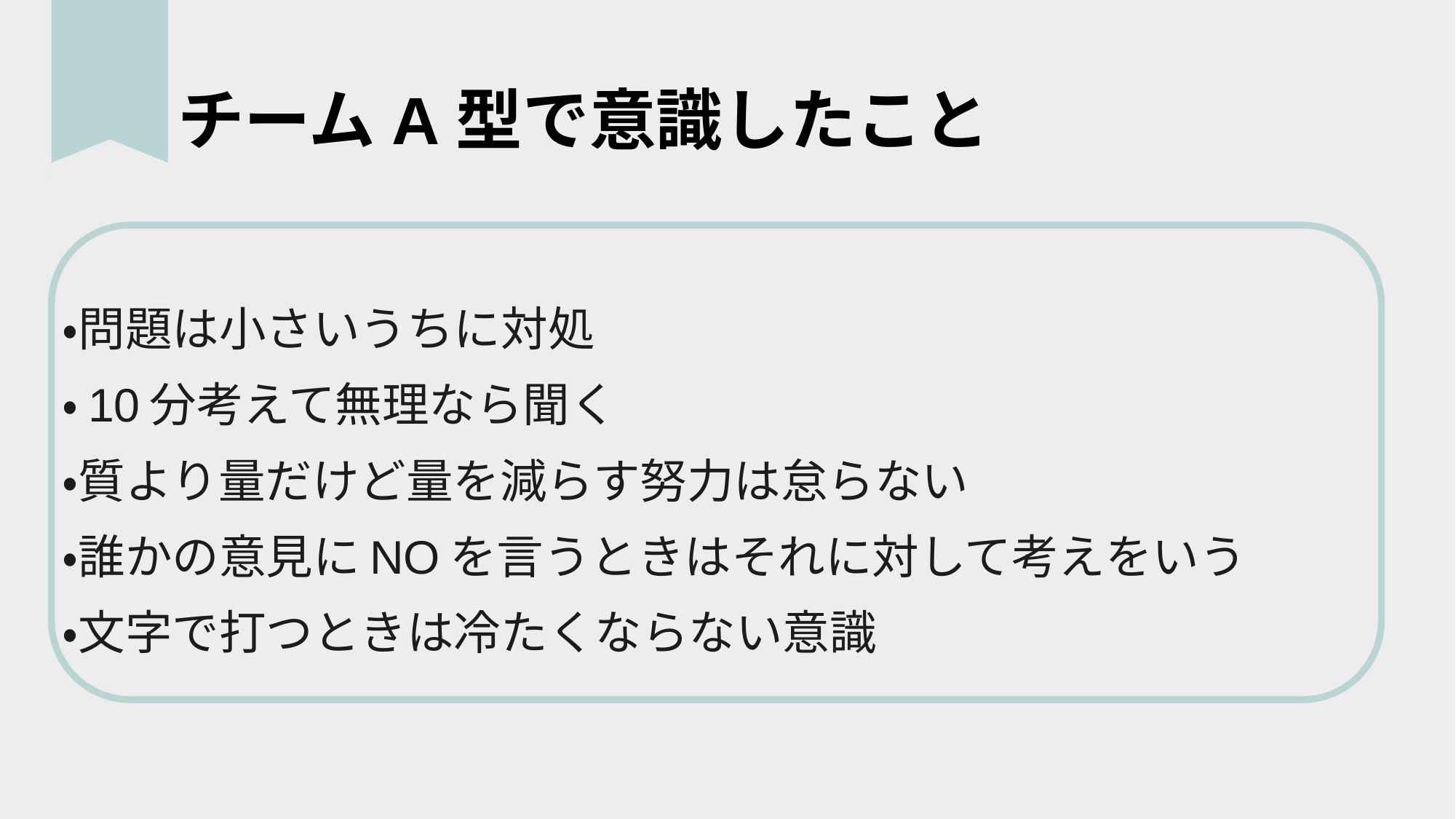

# チームA型で意識したこと

・問題は小さいうちに対処
・10分考えて無理なら聞く
・質より量だけど量を減らす努力は怠らない
・誰かの意見にNOを言うときはそれに対して考えをいう
・文字で打つときは冷たくならない意識